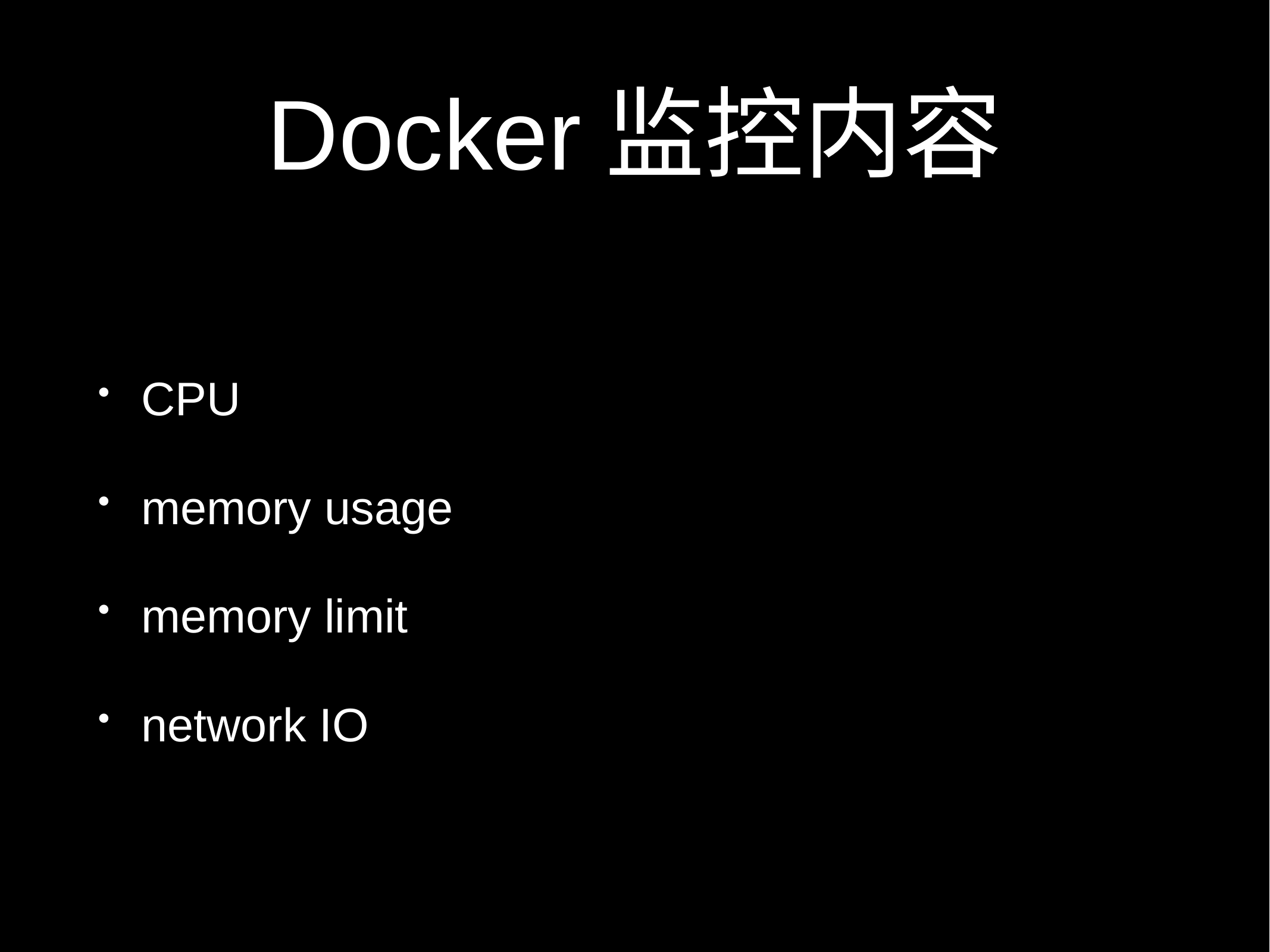

# Docker监控内容
CPU
memory usage
memory limit
network IO